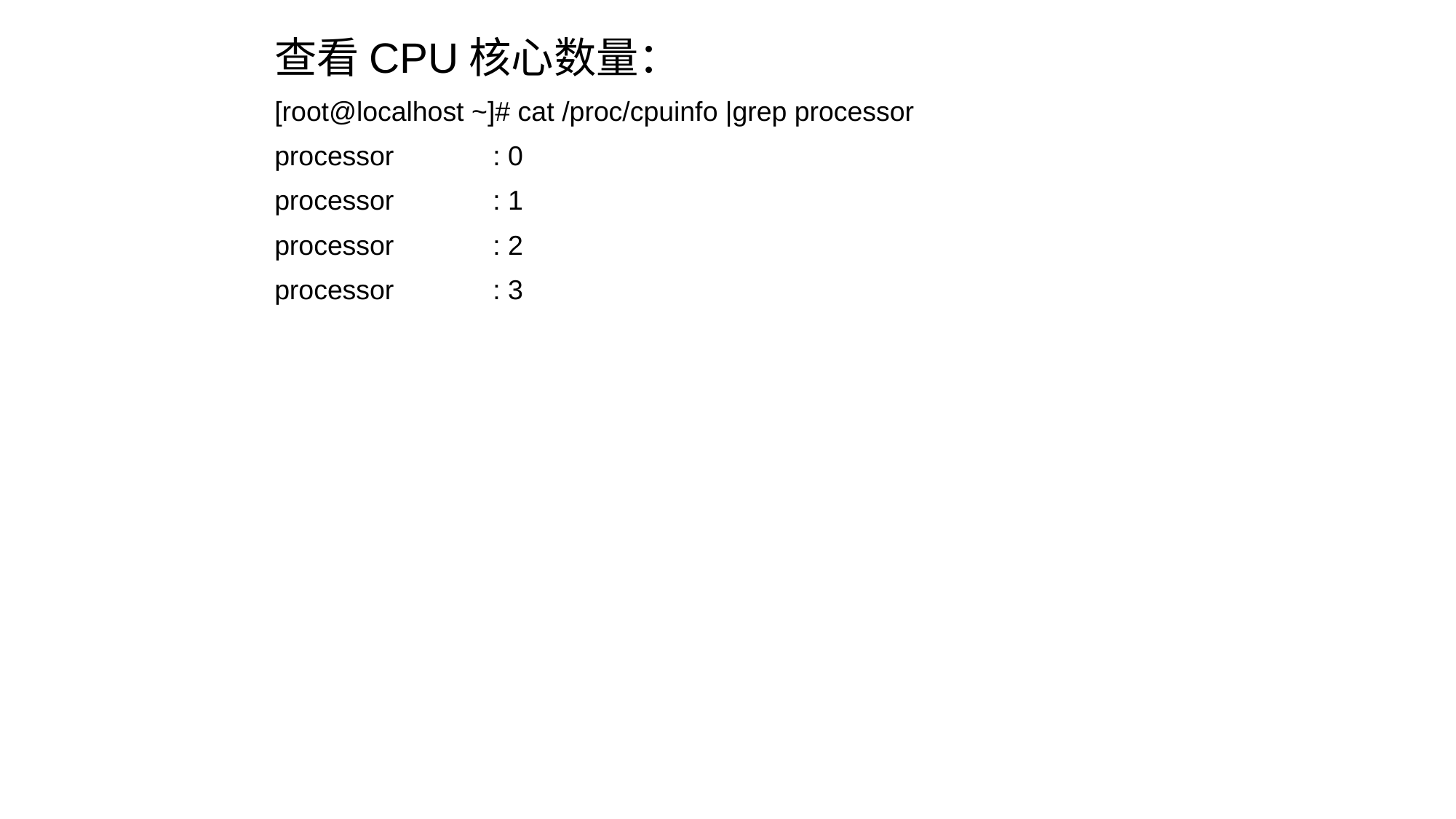

查看CPU核心数量：
[root@localhost ~]# cat /proc/cpuinfo |grep processor
processor	: 0
processor	: 1
processor	: 2
processor	: 3